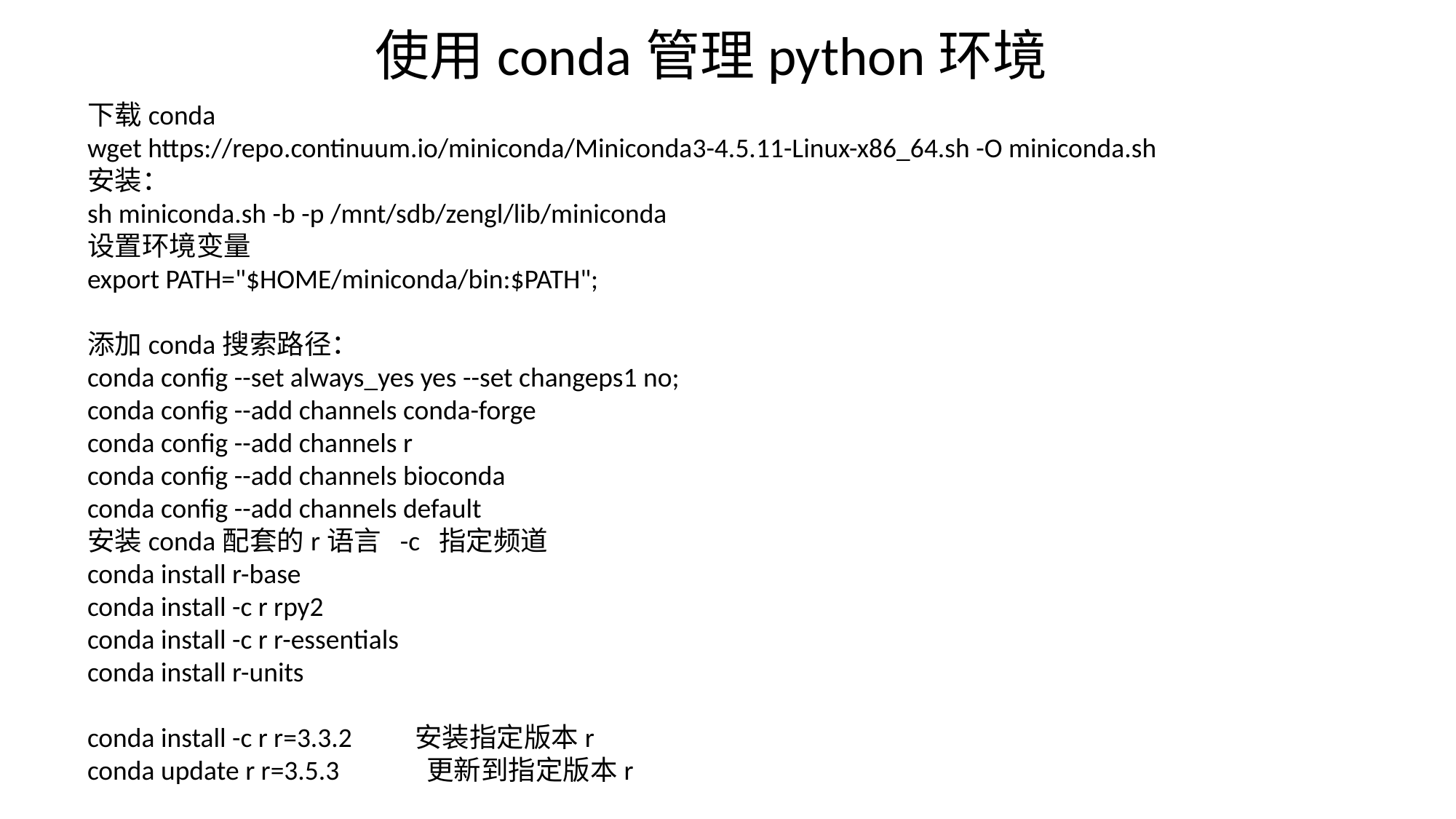

使用conda管理python环境
下载conda
wget https://repo.continuum.io/miniconda/Miniconda3-4.5.11-Linux-x86_64.sh -O miniconda.sh
安装：
sh miniconda.sh -b -p /mnt/sdb/zengl/lib/miniconda
设置环境变量
export PATH="$HOME/miniconda/bin:$PATH";

添加conda搜索路径：
conda config --set always_yes yes --set changeps1 no;
conda config --add channels conda-forge
conda config --add channels r
conda config --add channels bioconda
conda config --add channels default
安装conda配套的r语言  -c  指定频道
conda install r-base
conda install -c r rpy2
conda install -c r r-essentials
conda install r-units

conda install -c r r=3.3.2	安装指定版本r
conda update r r=3.5.3             更新到指定版本r